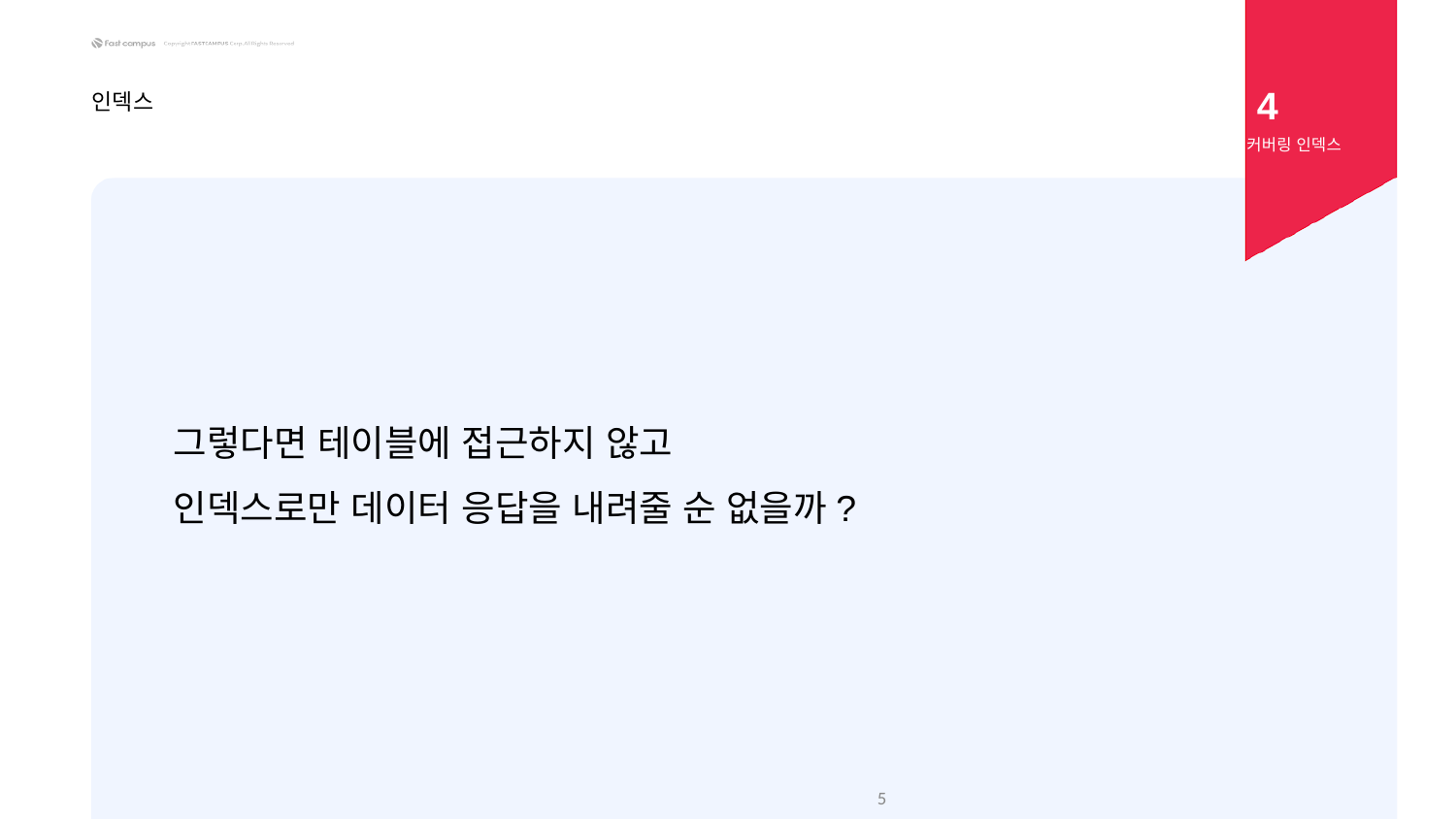

4
인덱스
커버링 인덱스
그렇다면 테이블에 접근하지 않고
인덱스로만 데이터 응답을 내려줄 순 없을까?
5